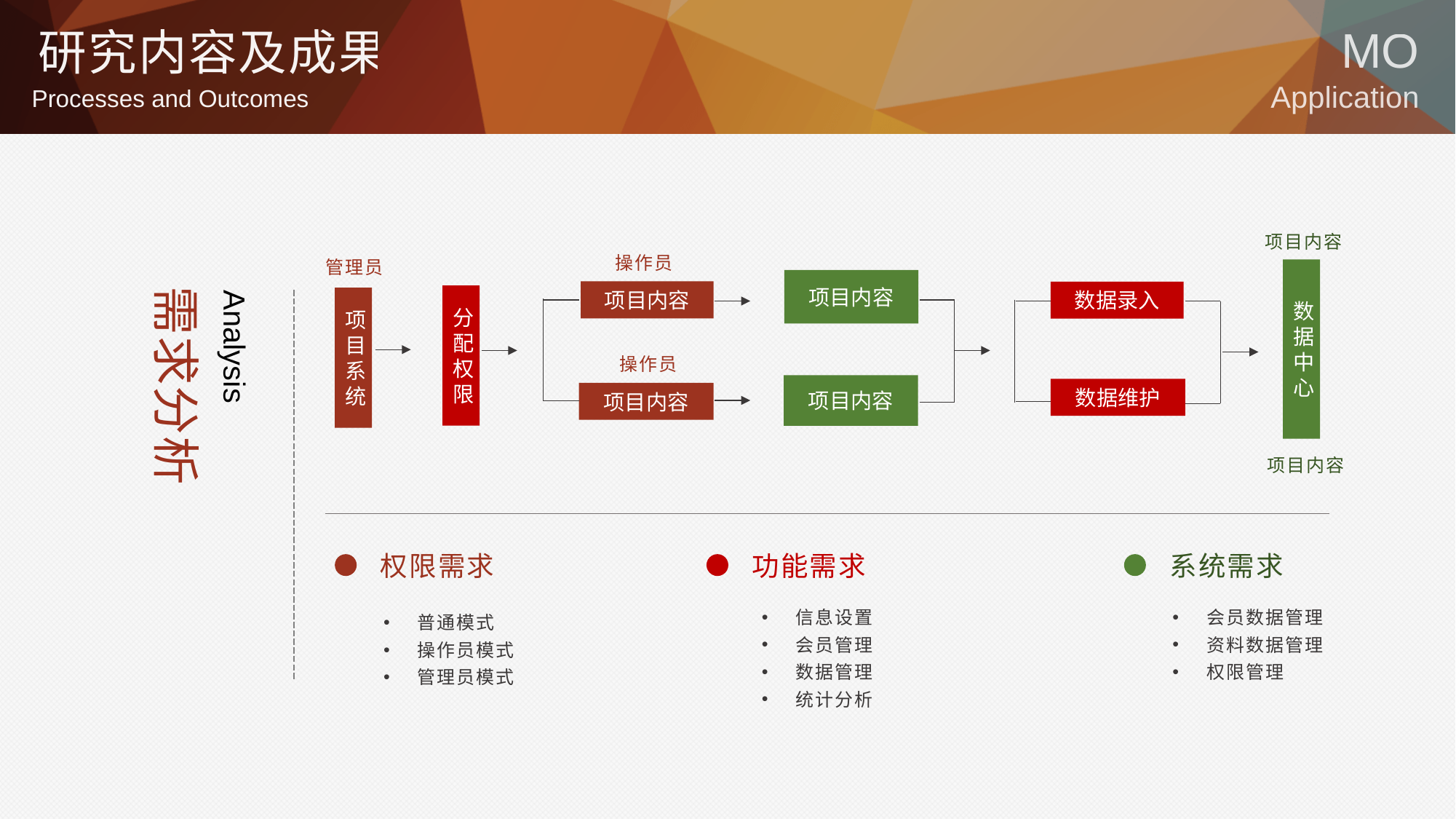

研究内容及成果
Processes and Outcomes
项目内容
操作员
管理员
数据中心
项目内容
需求分析
Analysis
项目内容
数据录入
分配权限
项目系统
操作员
项目内容
数据维护
项目内容
项目内容
权限需求
功能需求
系统需求

信息设置
会员管理
数据管理
统计分析
会员数据管理
资料数据管理
权限管理
普通模式
操作员模式
管理员模式